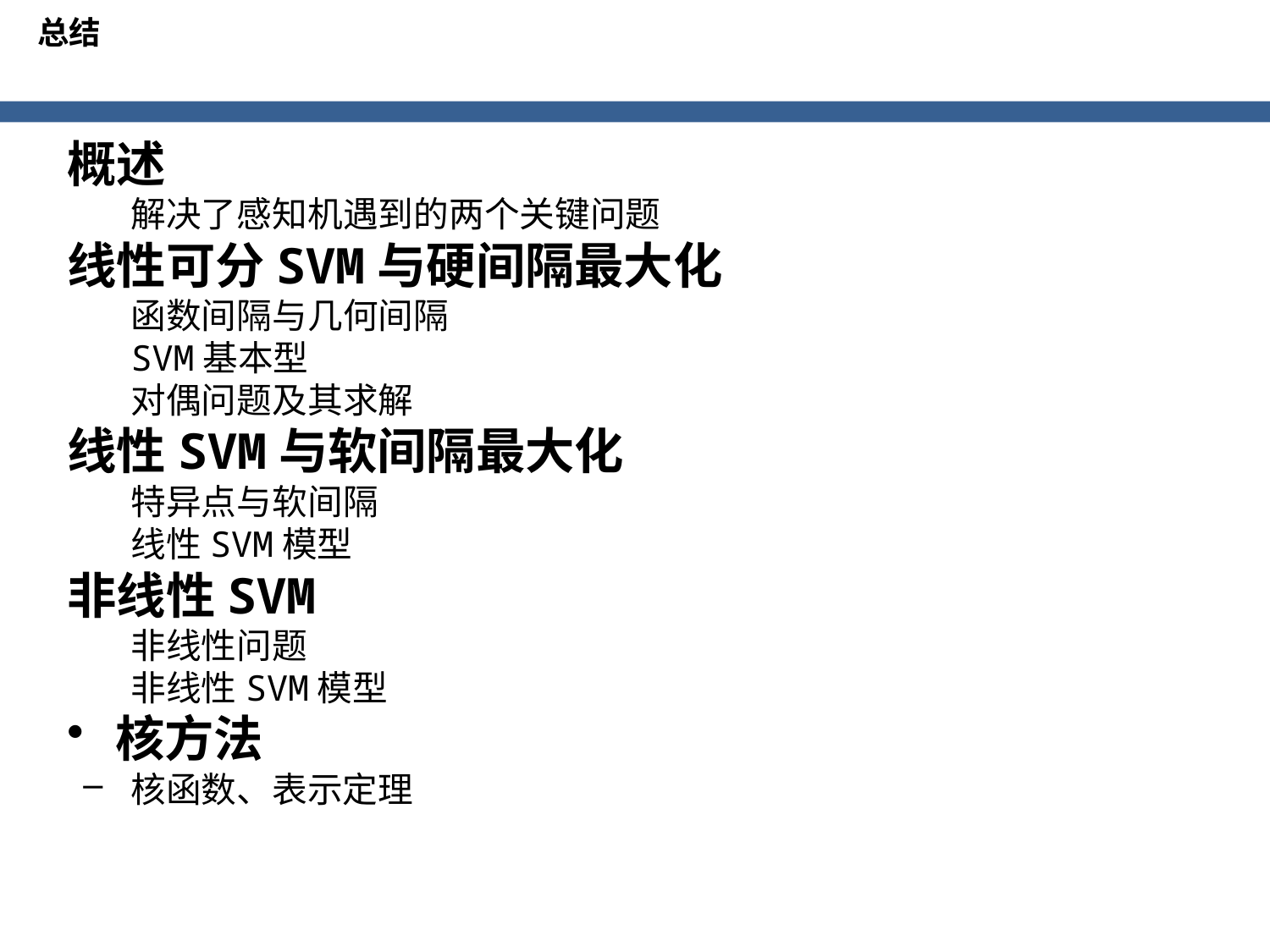

总结
概述
解决了感知机遇到的两个关键问题
线性可分SVM与硬间隔最大化
函数间隔与几何间隔
SVM基本型
对偶问题及其求解
线性SVM与软间隔最大化
特异点与软间隔
线性SVM模型
非线性SVM
非线性问题
非线性SVM模型
核方法
核函数、表示定理